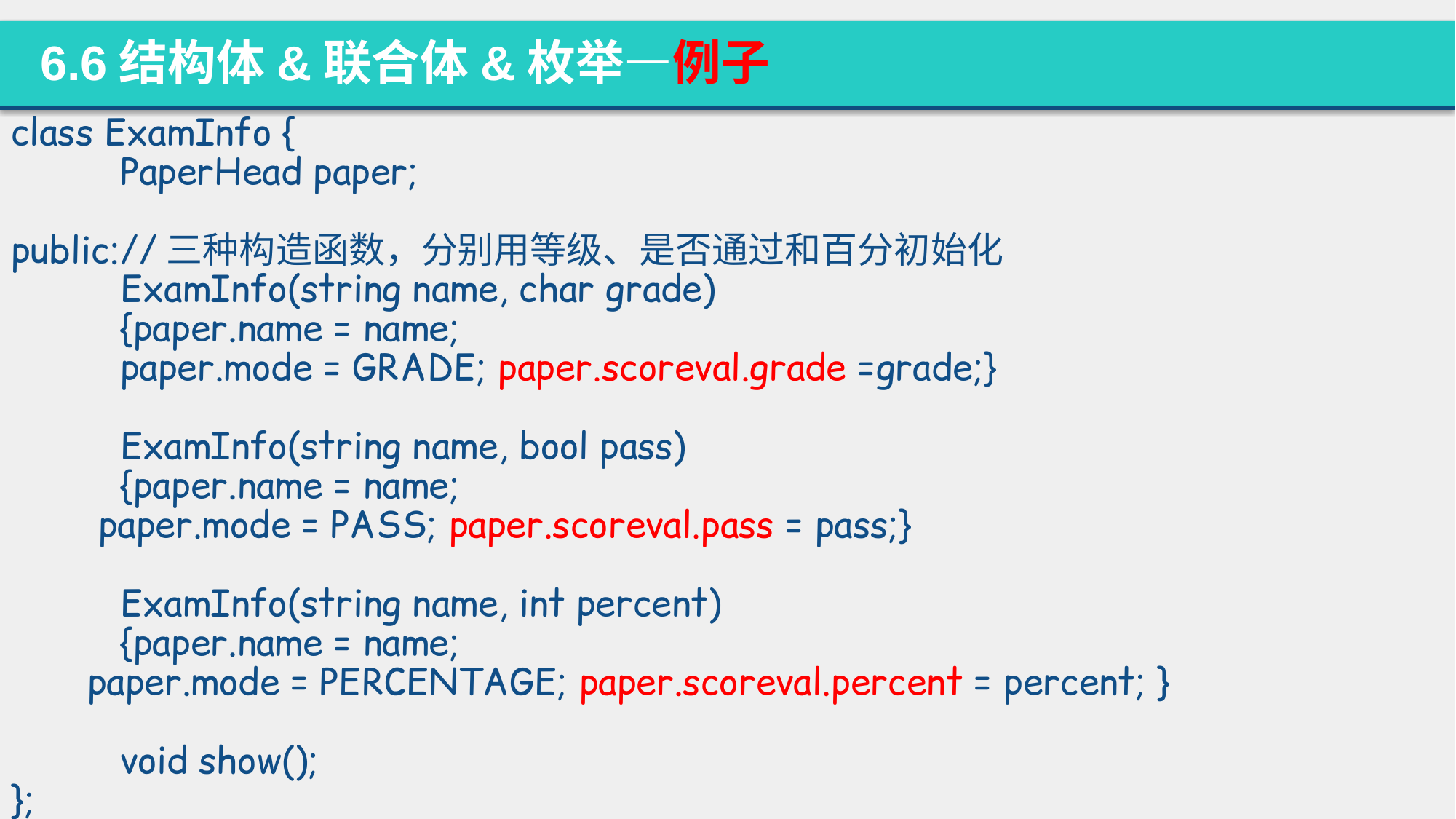

6.6结构体&联合体&枚举—例子
class ExamInfo {
	PaperHead paper;

public://三种构造函数，分别用等级、是否通过和百分初始化
	ExamInfo(string name, char grade)
	{paper.name = name;
	paper.mode = GRADE; paper.scoreval.grade =grade;}

	ExamInfo(string name, bool pass)
	{paper.name = name;
        paper.mode = PASS; paper.scoreval.pass = pass;}

	ExamInfo(string name, int percent)
	{paper.name = name;
       paper.mode = PERCENTAGE; paper.scoreval.percent = percent; }

	void show();
};